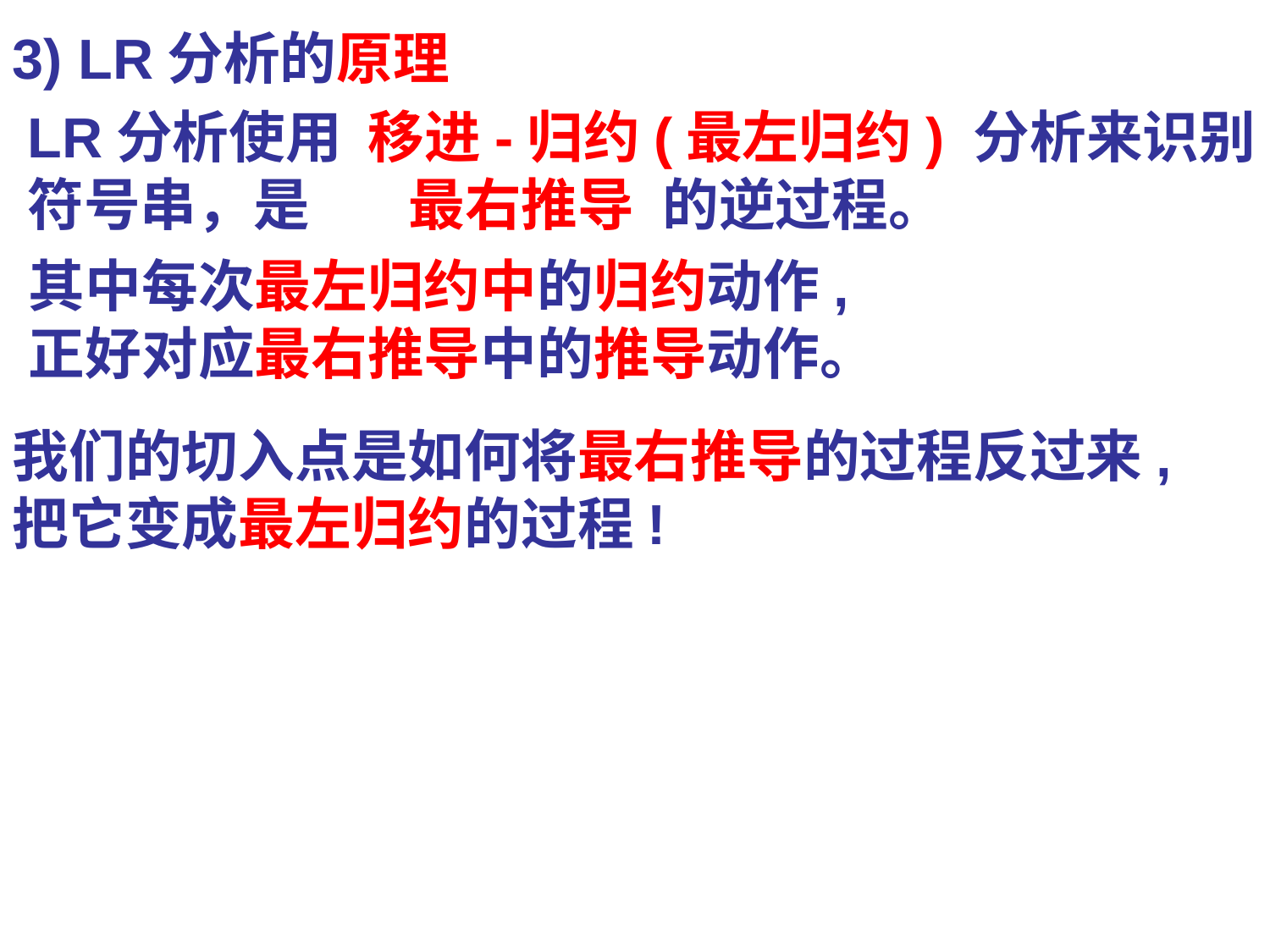

3) LR分析的原理

LR分析使用  移进-归约(最左归约) 分析来识别符号串，是	最右推导	的逆过程。
其中每次最左归约中的归约动作,
正好对应最右推导中的推导动作。
我们的切入点是如何将最右推导的过程反过来, 把它变成最左归约的过程!